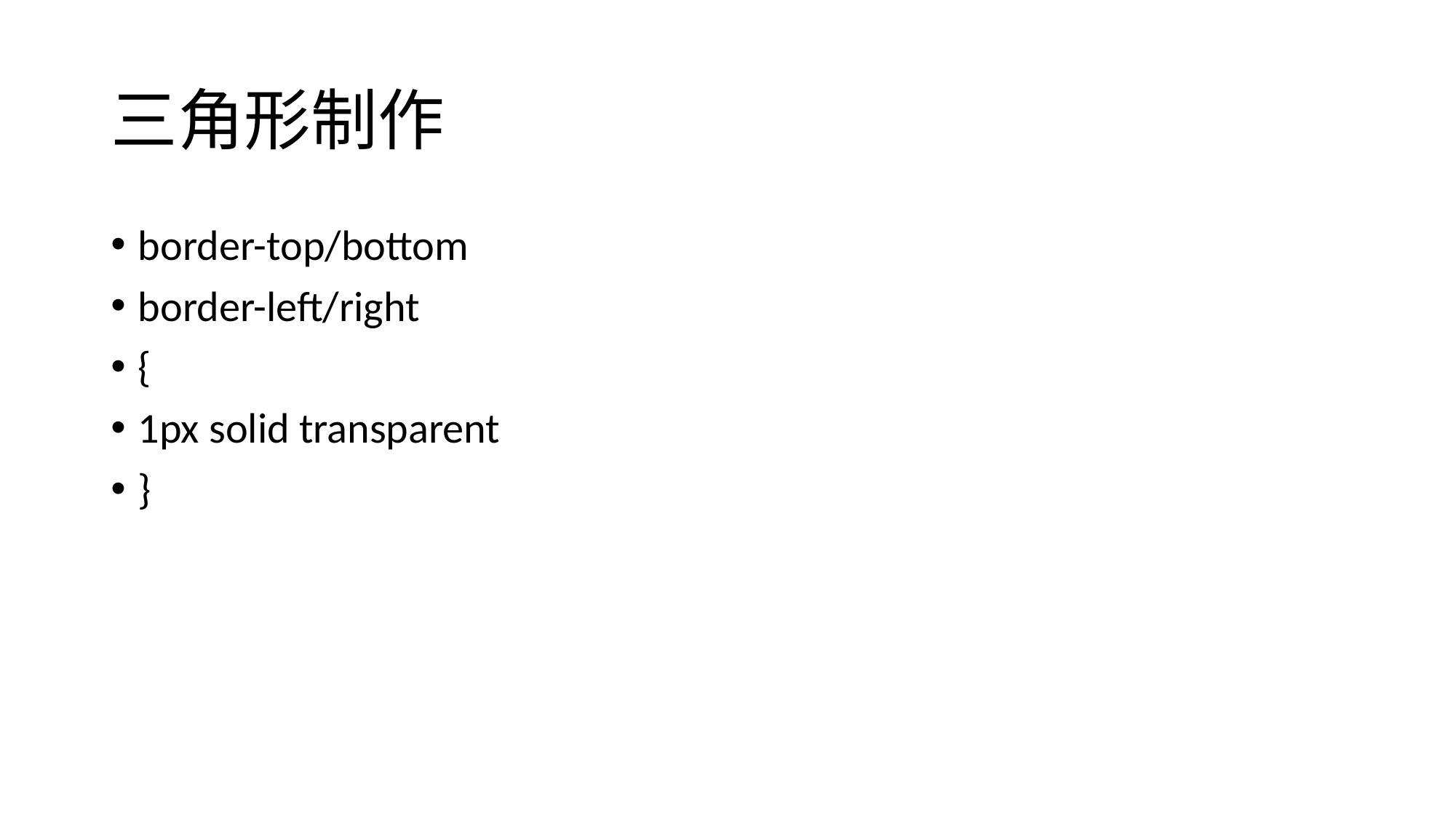

# 三角形制作
border-top/bottom
border-left/right
{
1px solid transparent
}